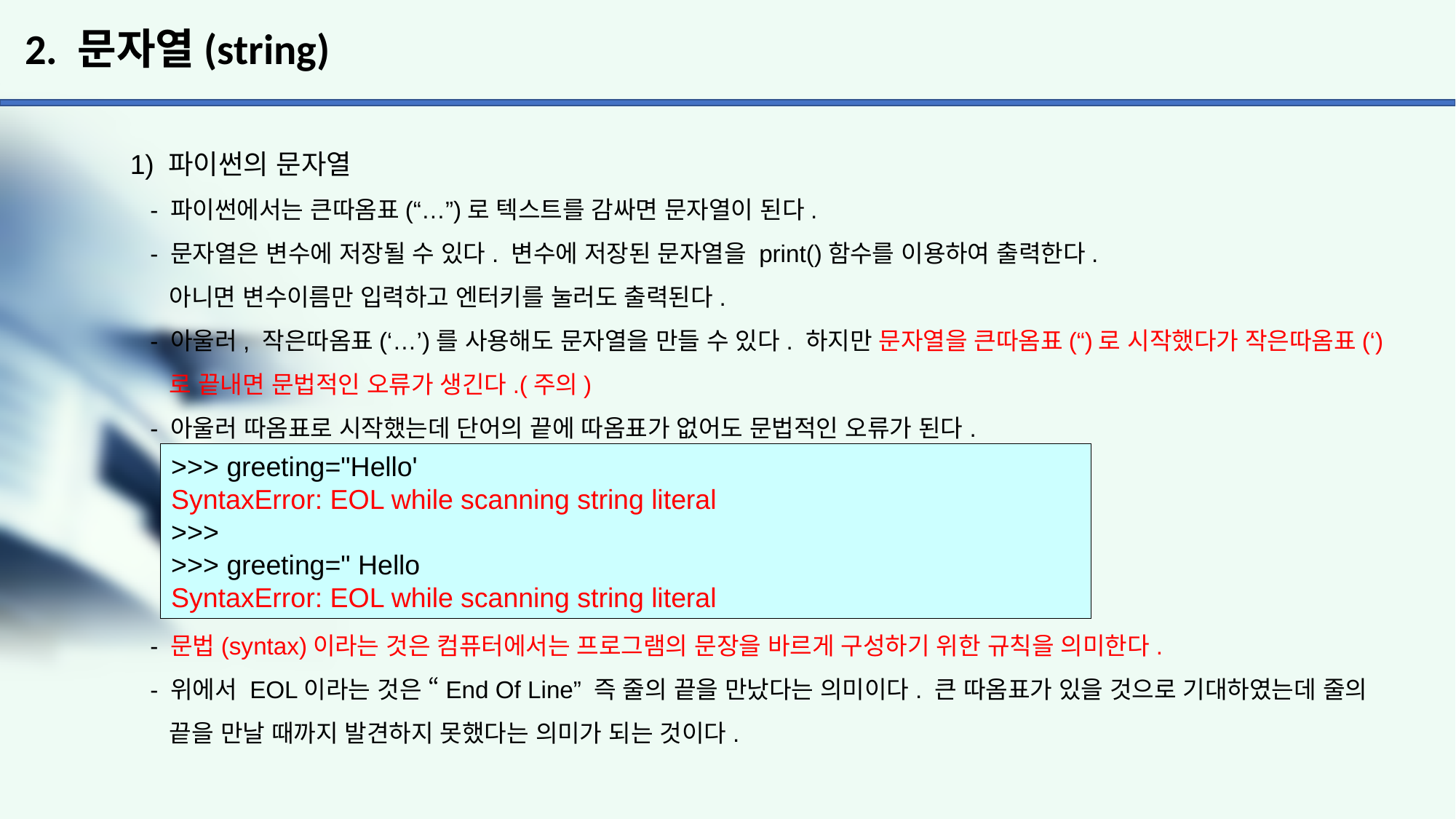

# 2. 문자열(string)
1) 파이썬의 문자열
   - 파이썬에서는 큰따옴표(“…”)로 텍스트를 감싸면 문자열이 된다.
   - 문자열은 변수에 저장될 수 있다. 변수에 저장된 문자열을 print()함수를 이용하여 출력한다.
     아니면 변수이름만 입력하고 엔터키를 눌러도 출력된다.
   - 아울러, 작은따옴표(‘…’)를 사용해도 문자열을 만들 수 있다. 하지만 문자열을 큰따옴표(“)로 시작했다가 작은따옴표(‘)
     로 끝내면 문법적인 오류가 생긴다.(주의)
   - 아울러 따옴표로 시작했는데 단어의 끝에 따옴표가 없어도 문법적인 오류가 된다.

   - 문법(syntax)이라는 것은 컴퓨터에서는 프로그램의 문장을 바르게 구성하기 위한 규칙을 의미한다.
   - 위에서 EOL이라는 것은 “End Of Line” 즉 줄의 끝을 만났다는 의미이다. 큰 따옴표가 있을 것으로 기대하였는데 줄의
     끝을 만날 때까지 발견하지 못했다는 의미가 되는 것이다.
>>> greeting="Hello'
SyntaxError: EOL while scanning string literal
>>>
>>> greeting=" Hello
SyntaxError: EOL while scanning string literal